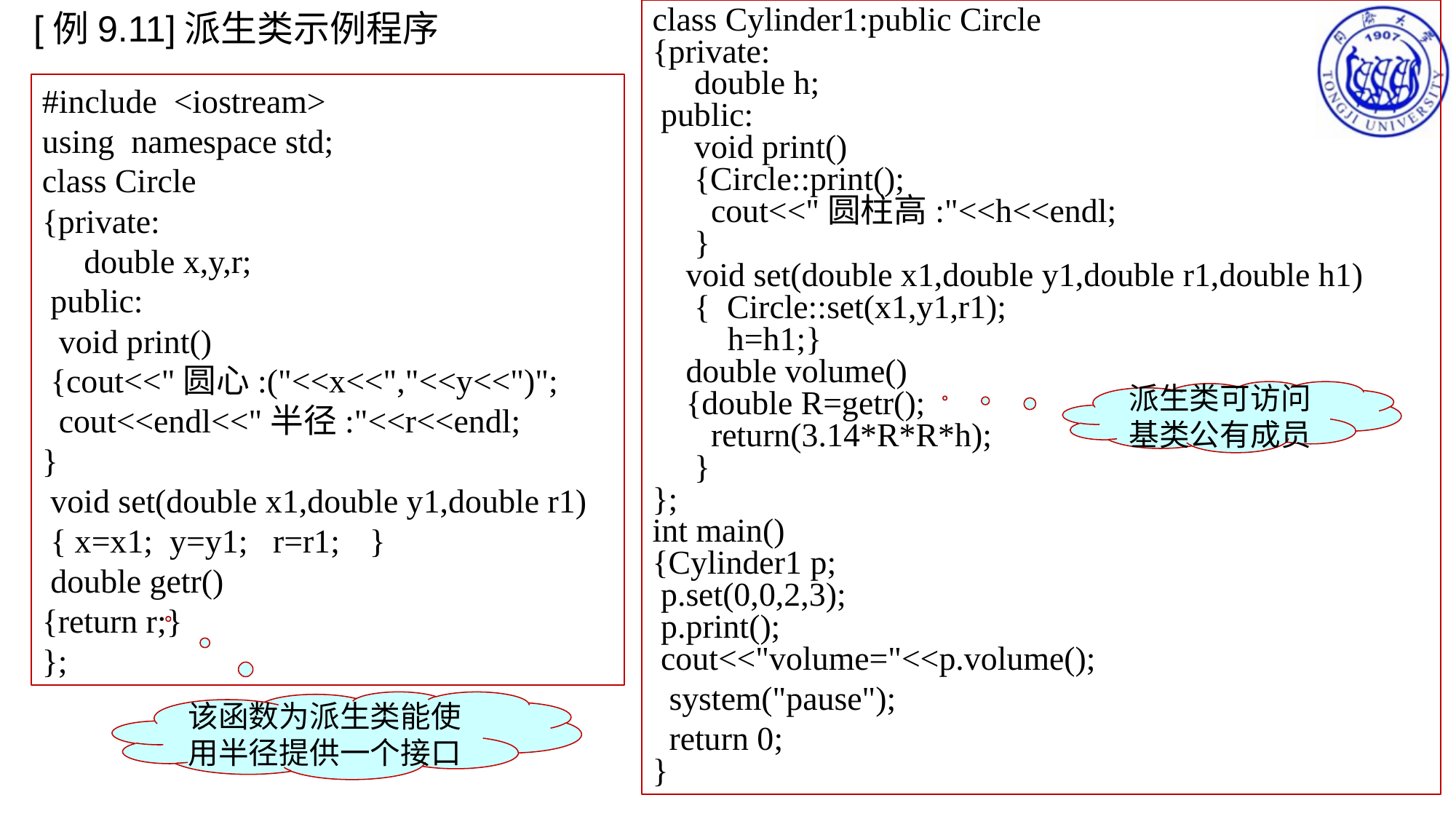

[例9.11]派生类示例程序
class Cylinder1:public Circle
{private:
     double h;
 public:
     void print()
     {Circle::print();
       cout<<"圆柱高:"<<h<<endl;
     }
    void set(double x1,double y1,double r1,double h1)
     {  Circle::set(x1,y1,r1);
         h=h1;}
    double volume()
    {double R=getr();
       return(3.14*R*R*h);
     }
};
int main()
{Cylinder1 p;
 p.set(0,0,2,3);
 p.print();
 cout<<"volume="<<p.volume();
  system("pause");
  return 0;
}
#include  <iostream>
using  namespace std;
class Circle
{private:
     double x,y,r;
 public:
  void print()
 {cout<<"圆心:("<<x<<","<<y<<")";
  cout<<endl<<"半径:"<<r<<endl;
}
 void set(double x1,double y1,double r1)
 { x=x1;  y=y1;   r=r1;	}
 double getr()
{return r;}
};
派生类可访问基类公有成员
该函数为派生类能使用半径提供一个接口